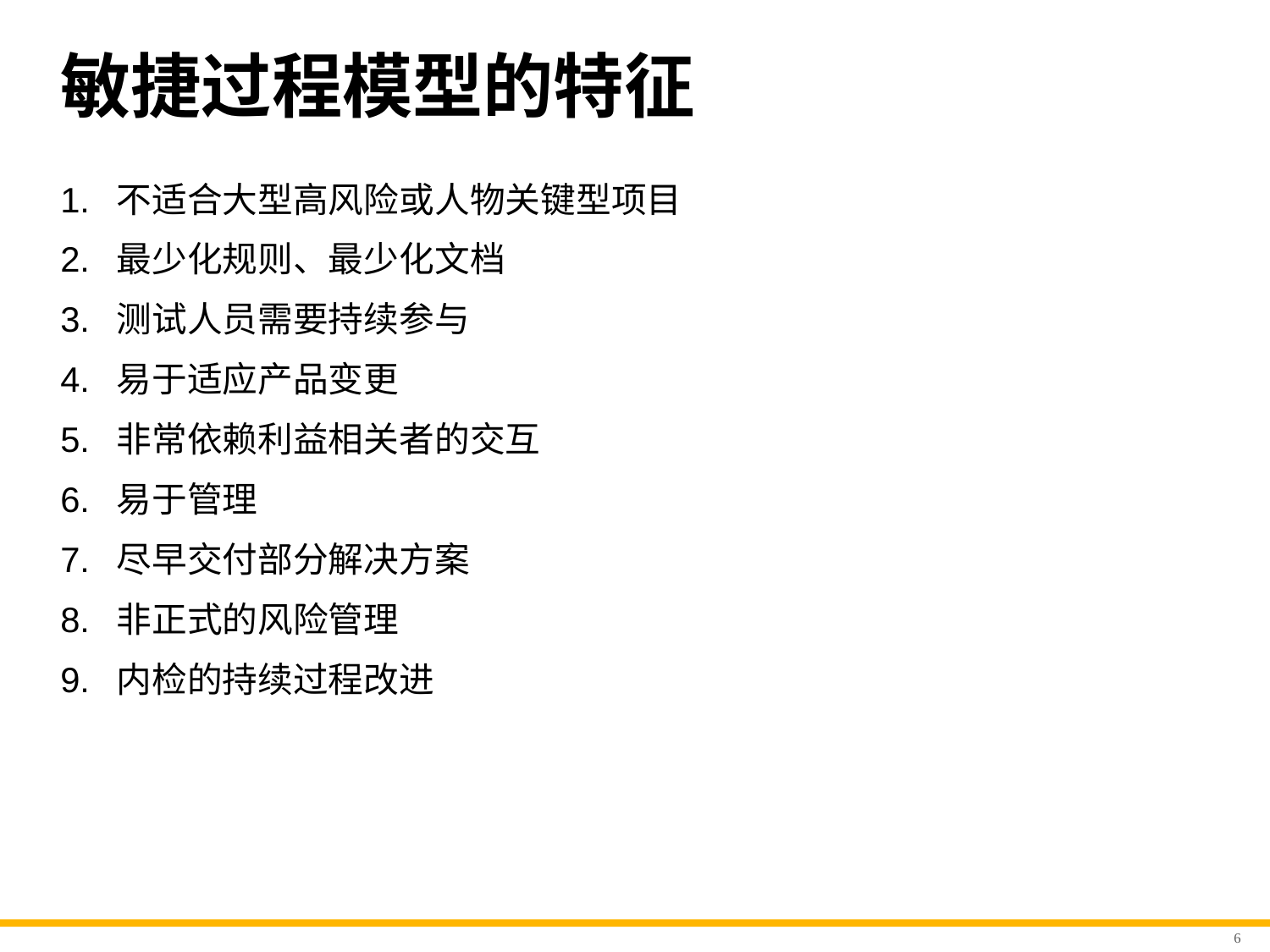

# 敏捷过程模型的特征
不适合大型高风险或人物关键型项目
最少化规则、最少化文档
测试人员需要持续参与
易于适应产品变更
非常依赖利益相关者的交互
易于管理
尽早交付部分解决方案
非正式的风险管理
内检的持续过程改进
6